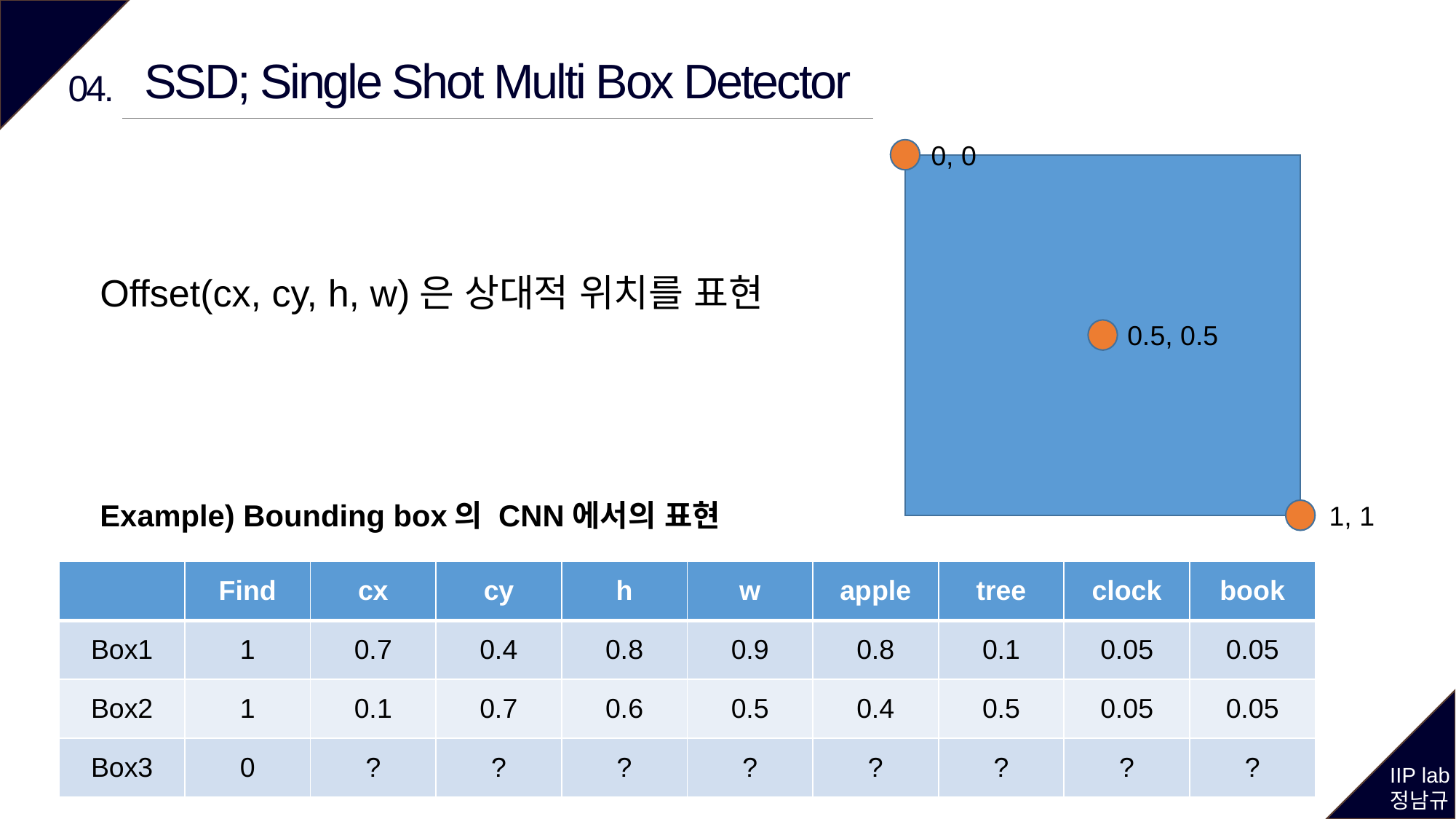

SSD; Single Shot Multi Box Detector
04.
0, 0

Offset(cx, cy, h, w)은 상대적 위치를 표현

Example) Bounding box의 CNN에서의 표현
0.5, 0.5

1, 1

|  | Find | cx | cy | h | w | apple | tree | clock | book |
| --- | --- | --- | --- | --- | --- | --- | --- | --- | --- |
| Box1 | 1 | 0.7 | 0.4 | 0.8 | 0.9 | 0.8 | 0.1 | 0.05 | 0.05 |
| Box2 | 1 | 0.1 | 0.7 | 0.6 | 0.5 | 0.4 | 0.5 | 0.05 | 0.05 |
| Box3 | 0 | ? | ? | ? | ? | ? | ? | ? | ? |
IIP lab
정남규